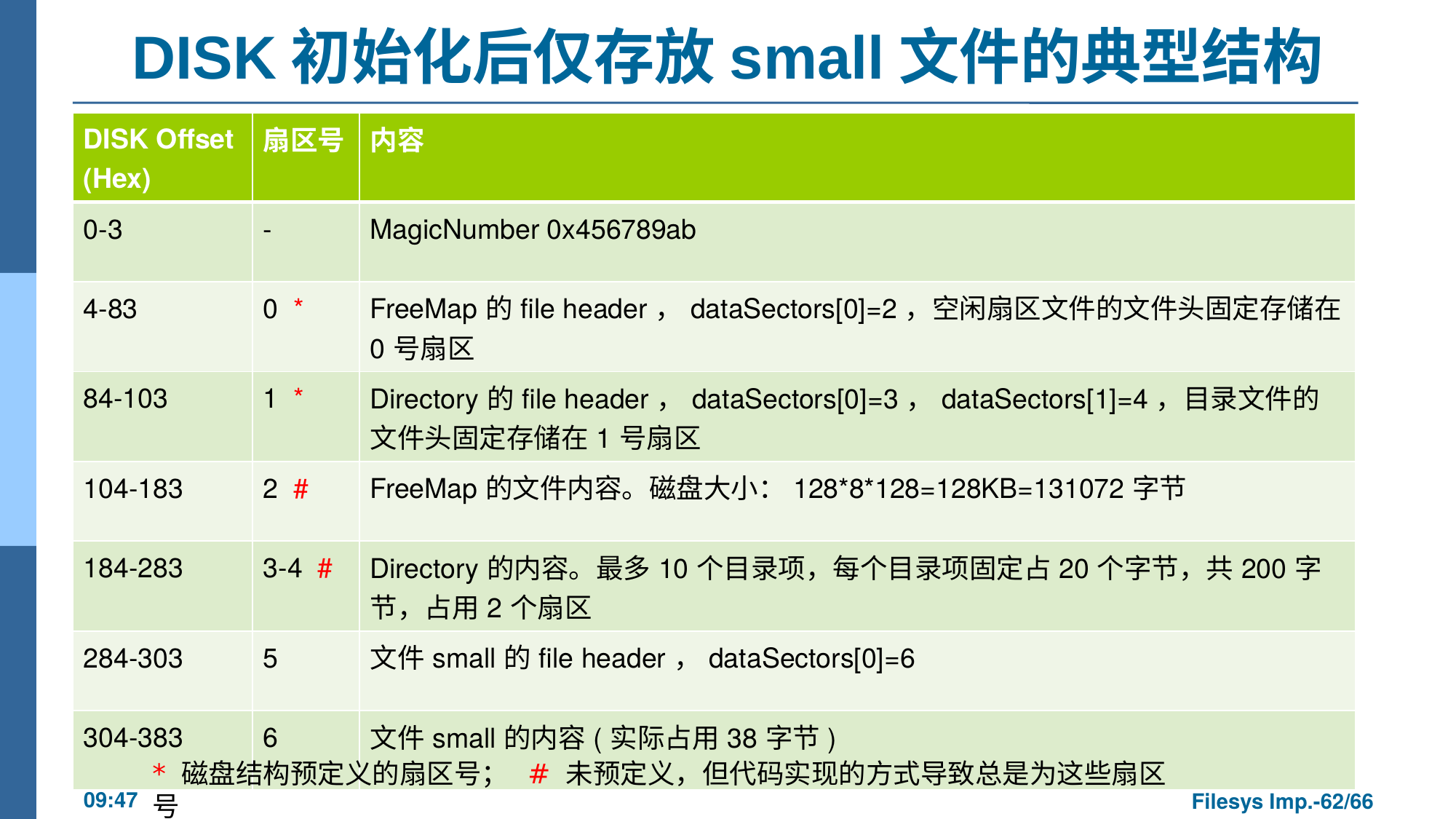

# DISK初始化后仅存放small文件的典型结构
| DISK Offset (Hex) | 扇区号 | 内容 |
| --- | --- | --- |
| 0-3 | - | MagicNumber 0x456789ab |
| 4-83 | 0 \* | FreeMap的file header，dataSectors[0]=2，空闲扇区文件的文件头固定存储在0号扇区 |
| 84-103 | 1 \* | Directory的file header，dataSectors[0]=3，dataSectors[1]=4，目录文件的文件头固定存储在1号扇区 |
| 104-183 | 2 # | FreeMap的文件内容。磁盘大小：128\*8\*128=128KB=131072字节 |
| 184-283 | 3-4 # | Directory的内容。最多10个目录项，每个目录项固定占20个字节，共200字节，占用2个扇区 |
| 284-303 | 5 | 文件small的file header，dataSectors[0]=6 |
| 304-383 | 6 | 文件small的内容(实际占用38字节) |
* 磁盘结构预定义的扇区号；  # 未预定义，但代码实现的方式导致总是为这些扇区号